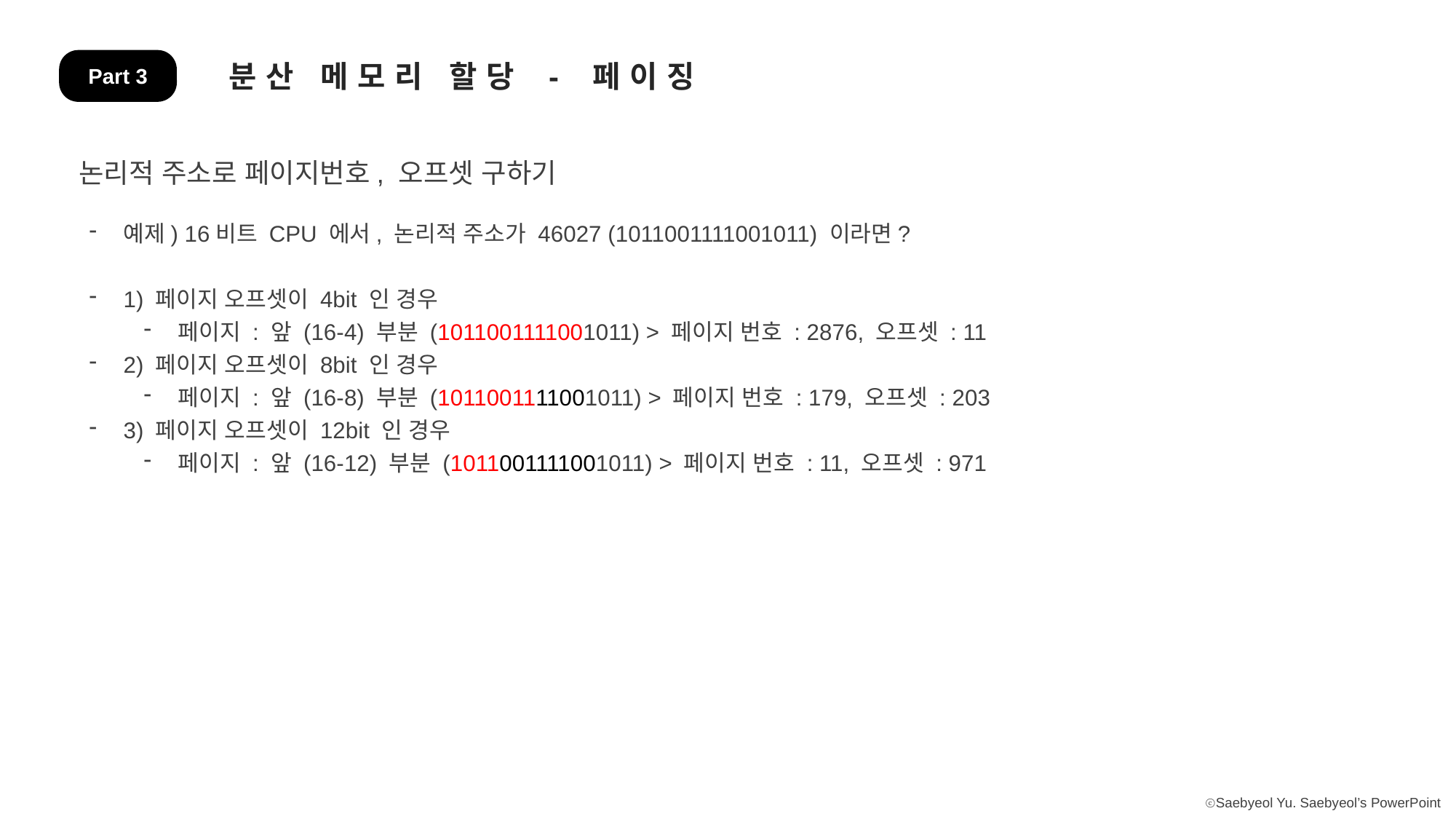

분산 메모리 할당 - 페이징
Part 3
논리적 주소로 페이지번호, 오프셋 구하기
예제) 16비트 CPU 에서, 논리적 주소가 46027 (1011001111001011) 이라면?

1) 페이지 오프셋이 4bit 인 경우
페이지 : 앞 (16-4) 부분 (1011001111001011) > 페이지 번호 : 2876, 오프셋 : 11
2) 페이지 오프셋이 8bit 인 경우
페이지 : 앞 (16-8) 부분 (1011001111001011) > 페이지 번호 : 179, 오프셋 : 203
3) 페이지 오프셋이 12bit 인 경우
페이지 : 앞 (16-12) 부분 (1011001111001011) > 페이지 번호 : 11, 오프셋 : 971